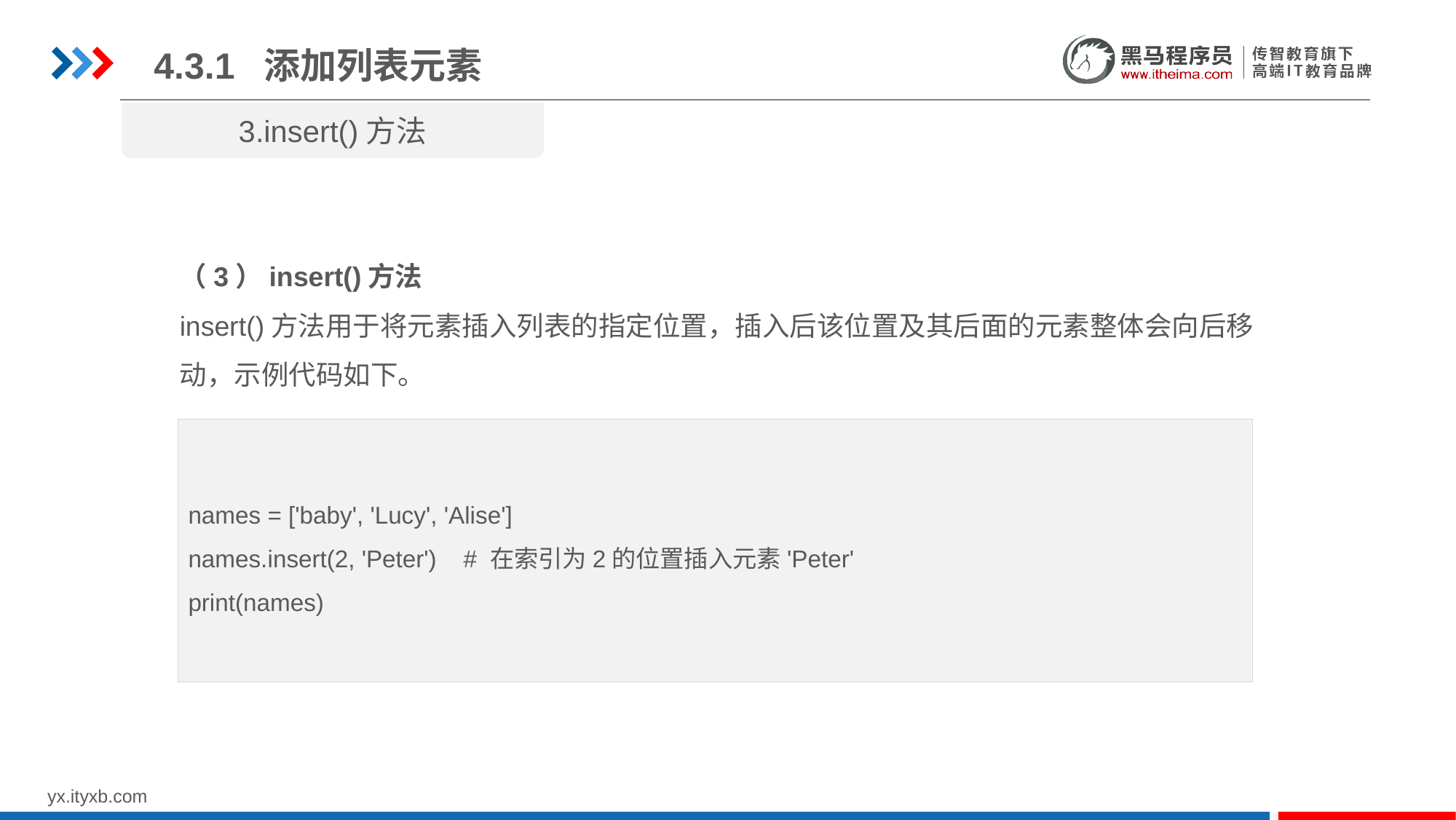

4.3.1  添加列表元素

3.insert()方法
（3）insert()方法
insert()方法用于将元素插入列表的指定位置，插入后该位置及其后面的元素整体会向后移动，示例代码如下。
names = ['baby', 'Lucy', 'Alise']
names.insert(2, 'Peter')    # 在索引为2的位置插入元素'Peter'
print(names)